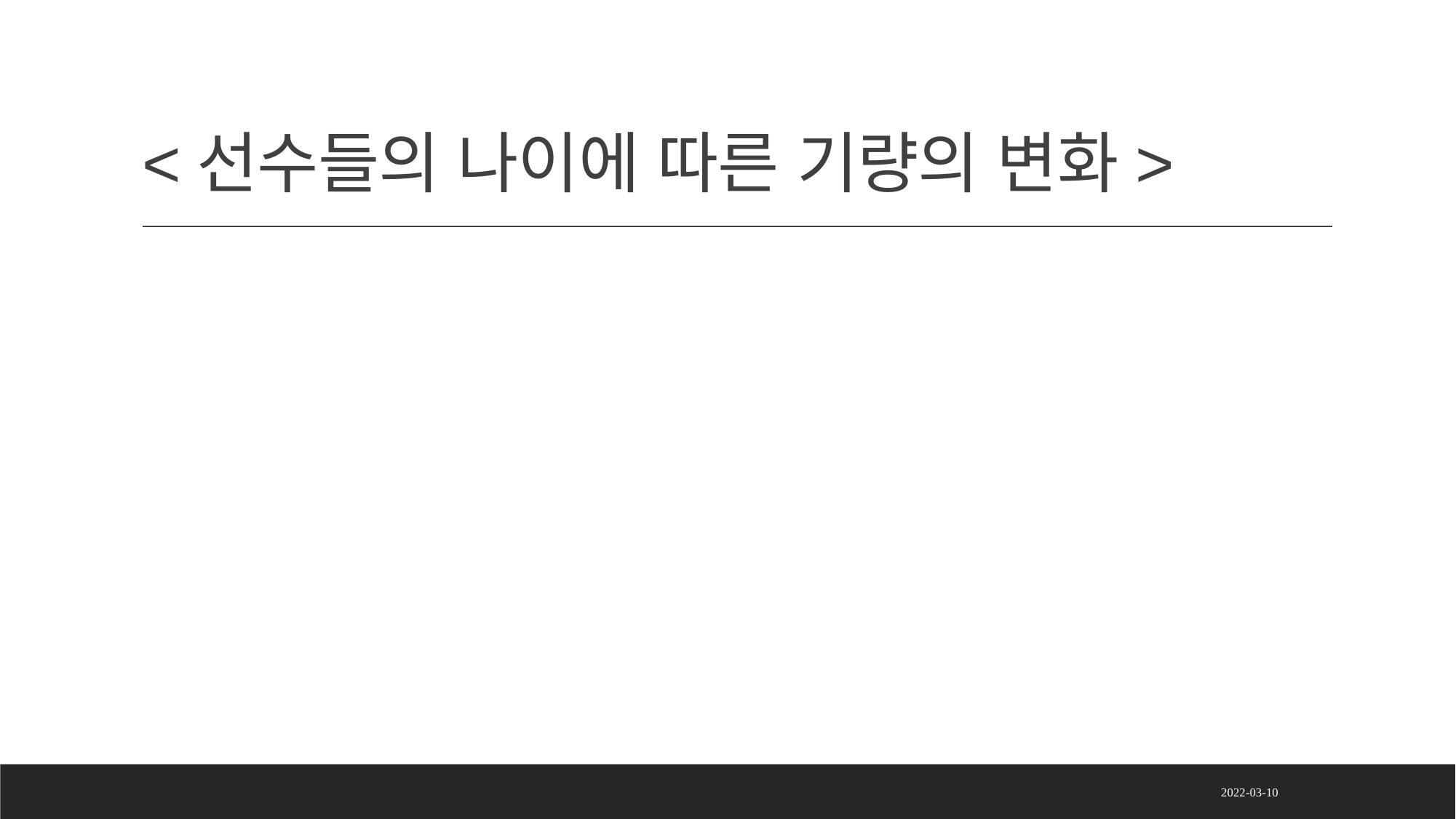

# <선수들의 나이에 따른 기량의 변화>
2022-03-10